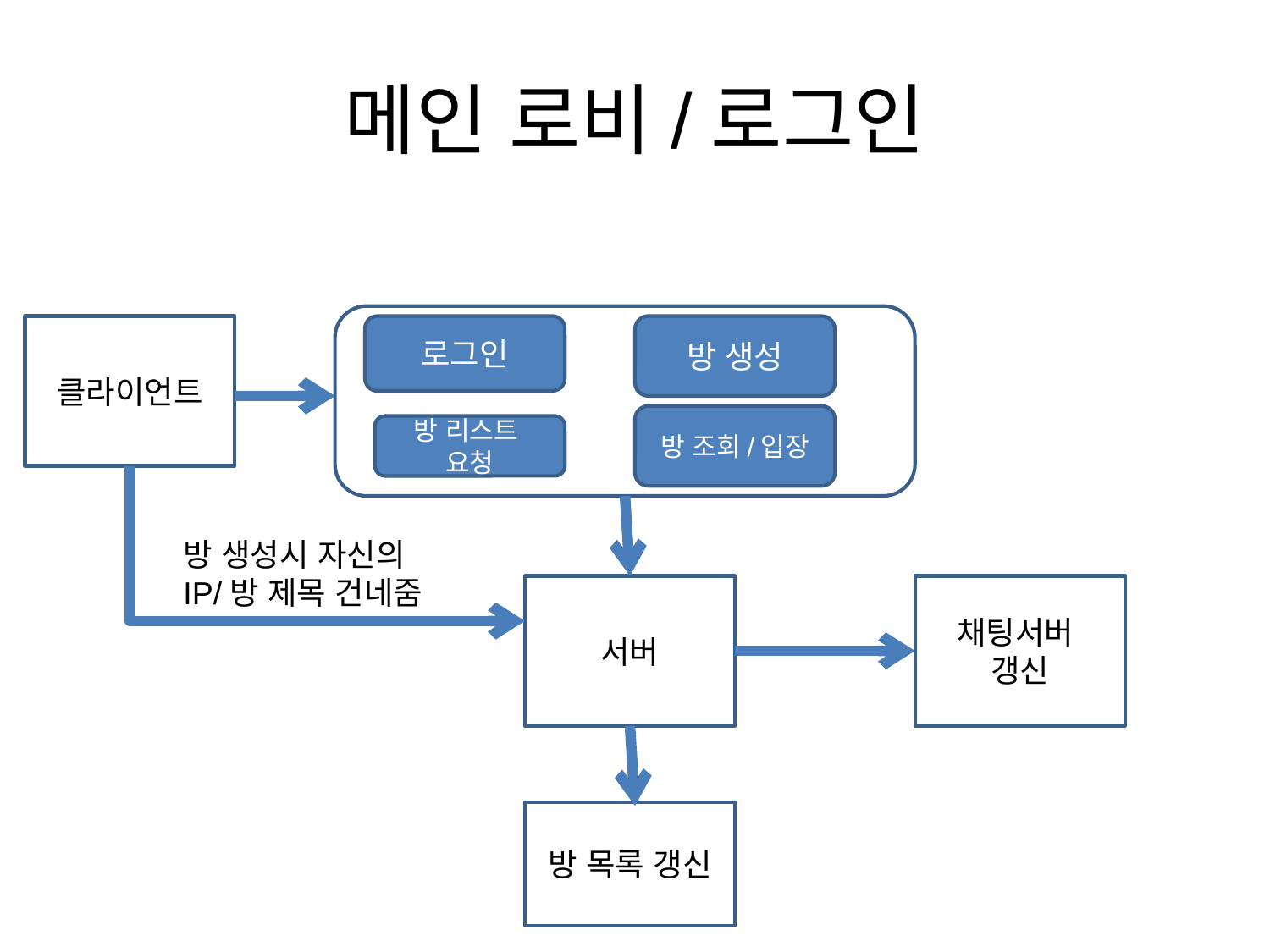

# 메인 로비/로그인

방 생성
클라이언트
로그인
방 조회/입장
방 리스트
요청
방 생성시 자신의
IP/방 제목 건네줌
서버
채팅서버
갱신
방 목록 갱신